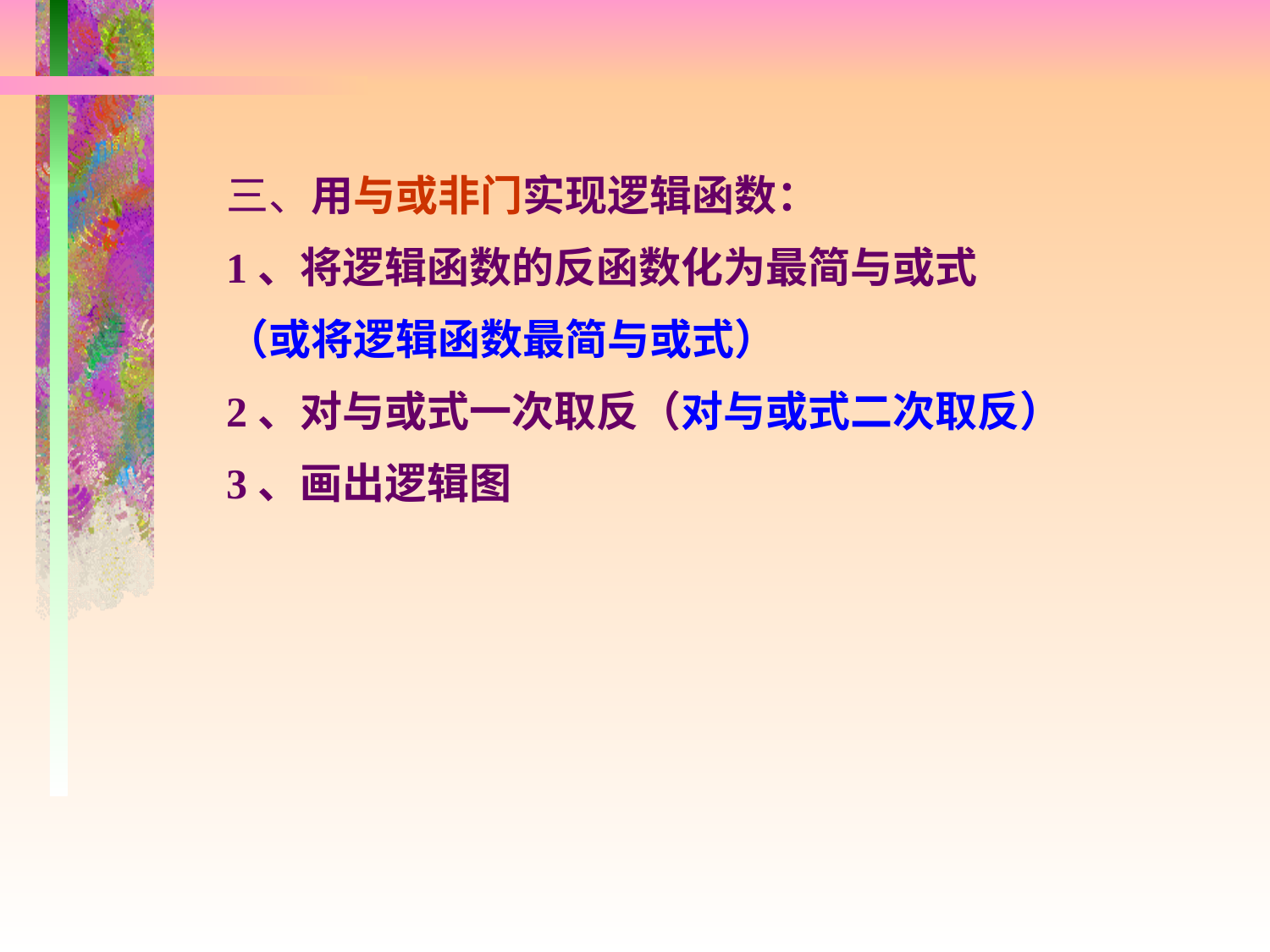

三、用与或非门实现逻辑函数：
1、将逻辑函数的反函数化为最简与或式
（或将逻辑函数最简与或式）
2、对与或式一次取反（对与或式二次取反）
3、画出逻辑图